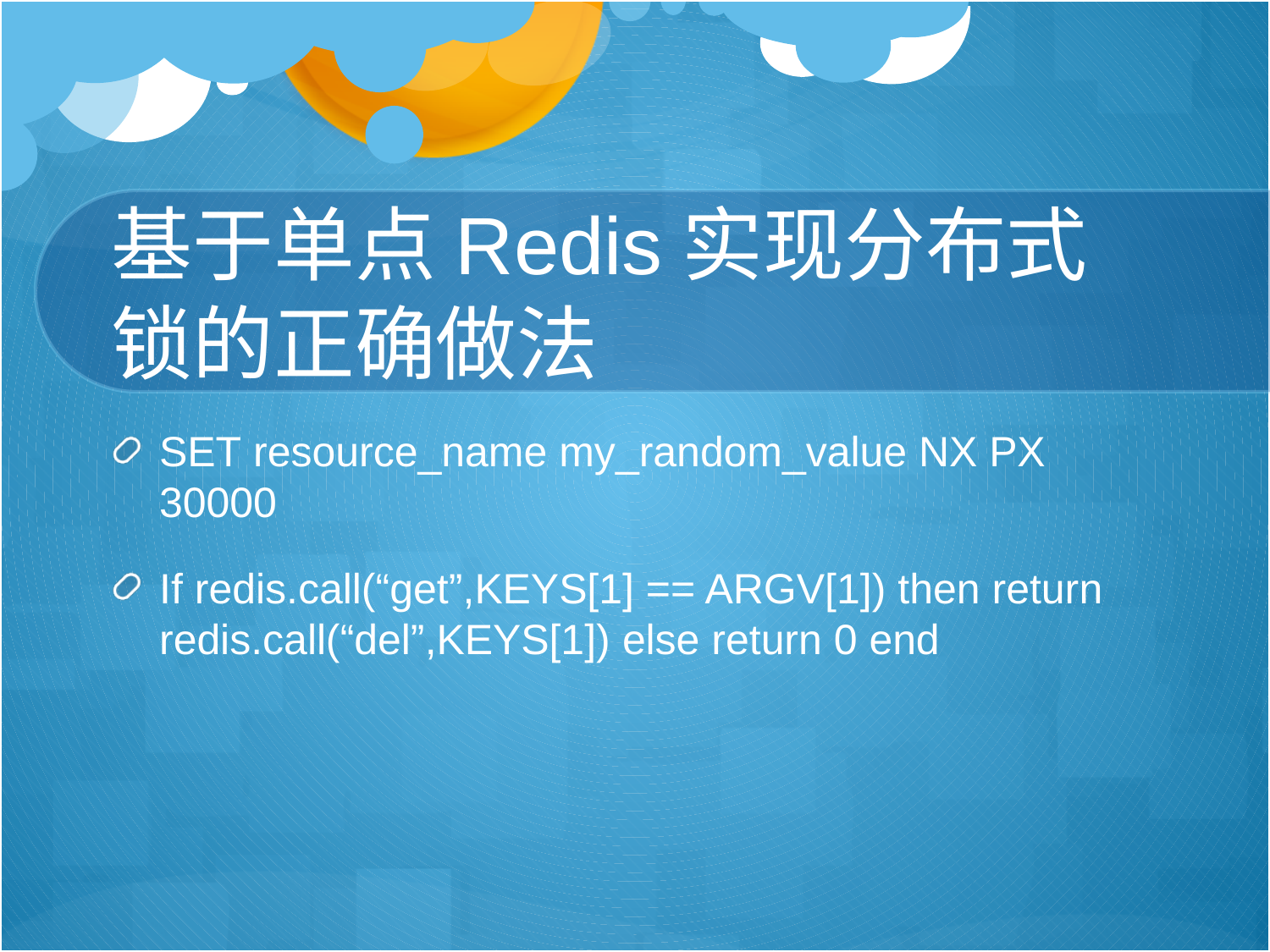

# 基于单点Redis实现分布式锁的正确做法
SET resource_name my_random_value NX PX 30000
If redis.call(“get”,KEYS[1] == ARGV[1]) then return redis.call(“del”,KEYS[1]) else return 0 end